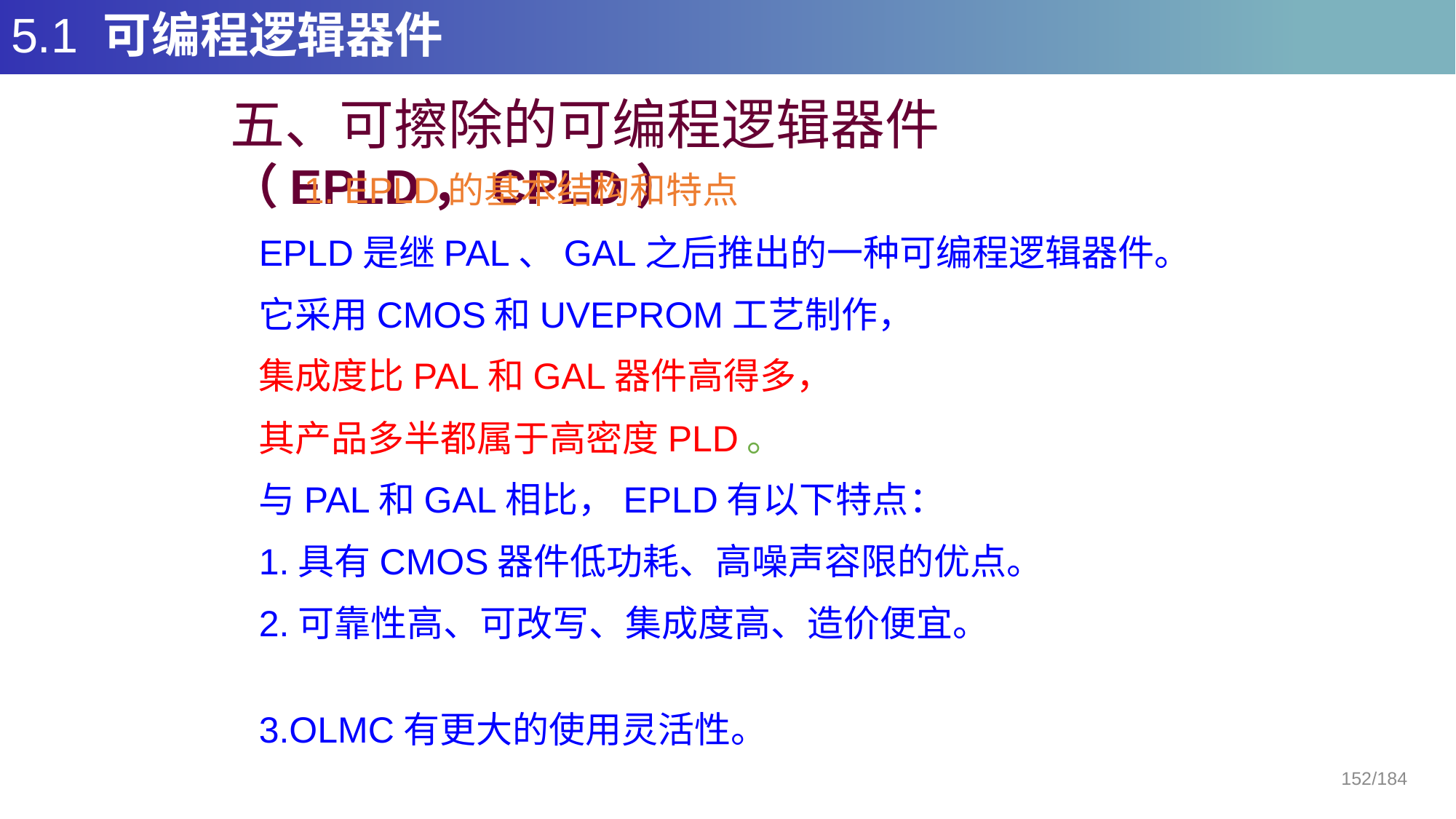

# 5.1 可编程逻辑器件
五、可擦除的可编程逻辑器件（EPLD，CPLD）
1. EPLD的基本结构和特点
EPLD是继PAL、GAL之后推出的一种可编程逻辑器件。
它采用CMOS和UVEPROM工艺制作，
集成度比PAL和GAL器件高得多，
其产品多半都属于高密度PLD。
与PAL和GAL相比，EPLD有以下特点：
1.具有CMOS器件低功耗、高噪声容限的优点。
2.可靠性高、可改写、集成度高、造价便宜。
3.OLMC有更大的使用灵活性。
152/184